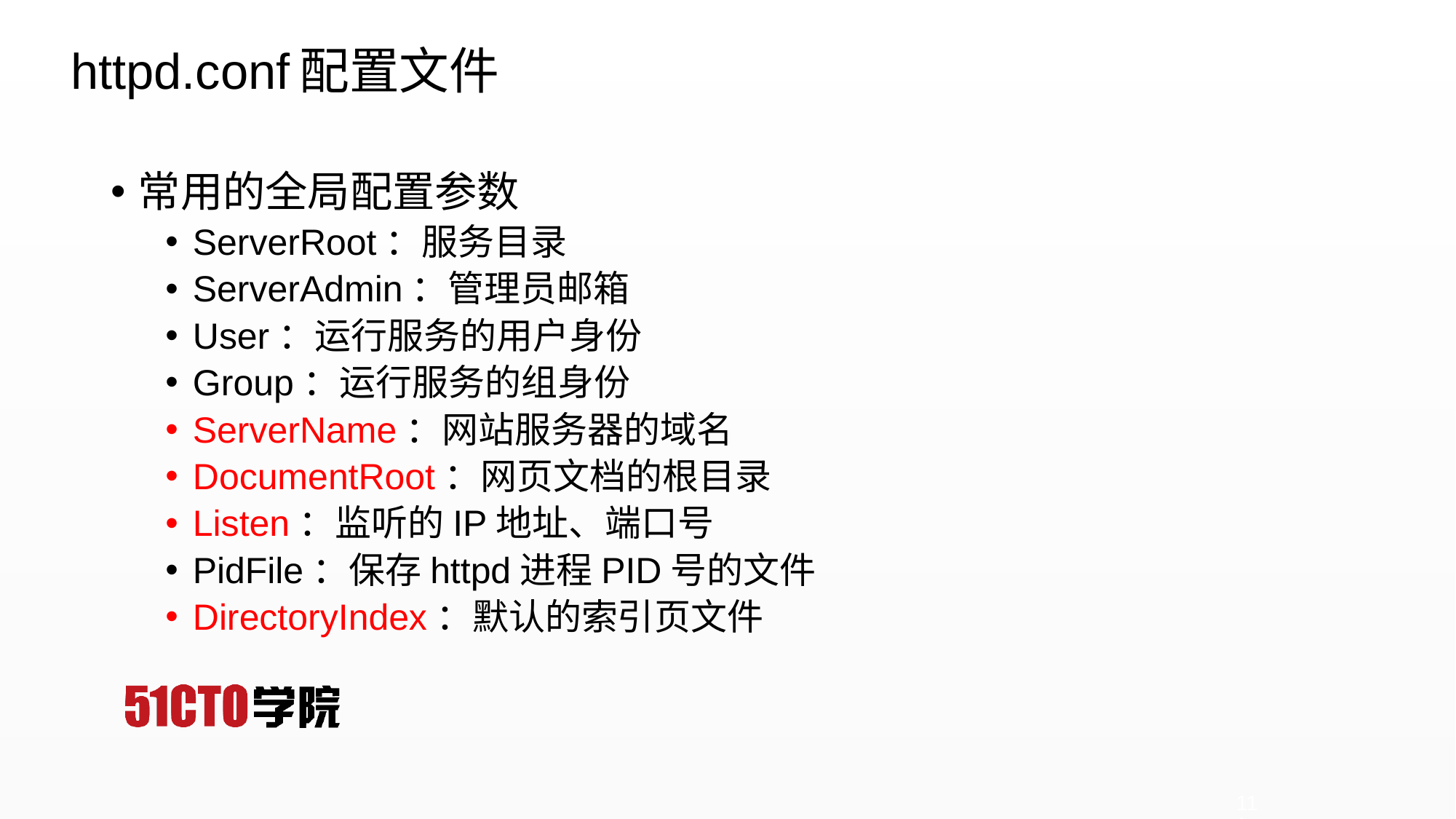

# httpd.conf配置文件
常用的全局配置参数
ServerRoot：服务目录
ServerAdmin：管理员邮箱
User：运行服务的用户身份
Group：运行服务的组身份
ServerName：网站服务器的域名
DocumentRoot：网页文档的根目录
Listen：监听的IP地址、端口号
PidFile：保存httpd进程PID号的文件
DirectoryIndex：默认的索引页文件
111